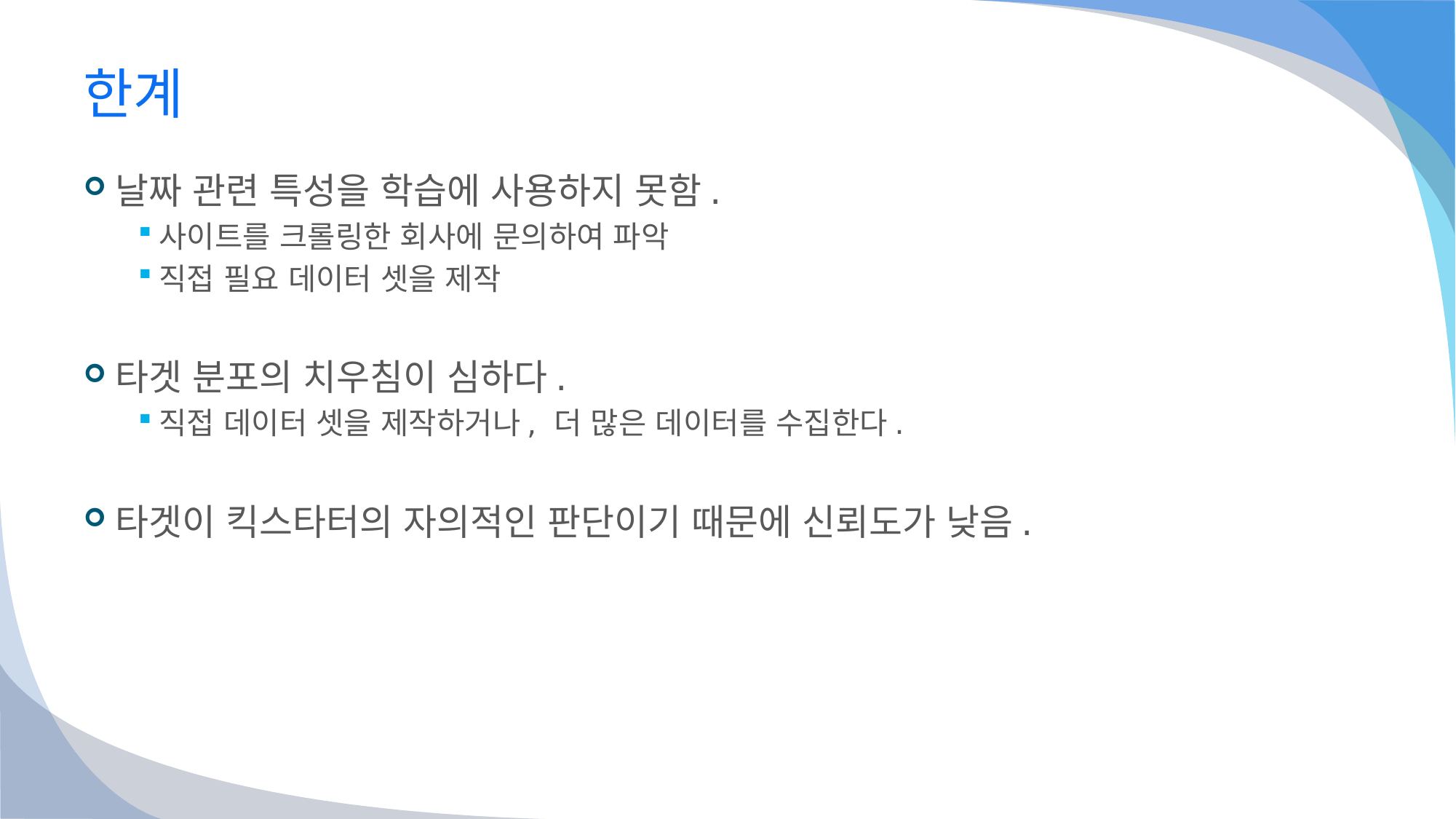

# 한계
날짜 관련 특성을 학습에 사용하지 못함.
사이트를 크롤링한 회사에 문의하여 파악
직접 필요 데이터 셋을 제작

타겟 분포의 치우침이 심하다.
직접 데이터 셋을 제작하거나, 더 많은 데이터를 수집한다.

타겟이 킥스타터의 자의적인 판단이기 때문에 신뢰도가 낮음.